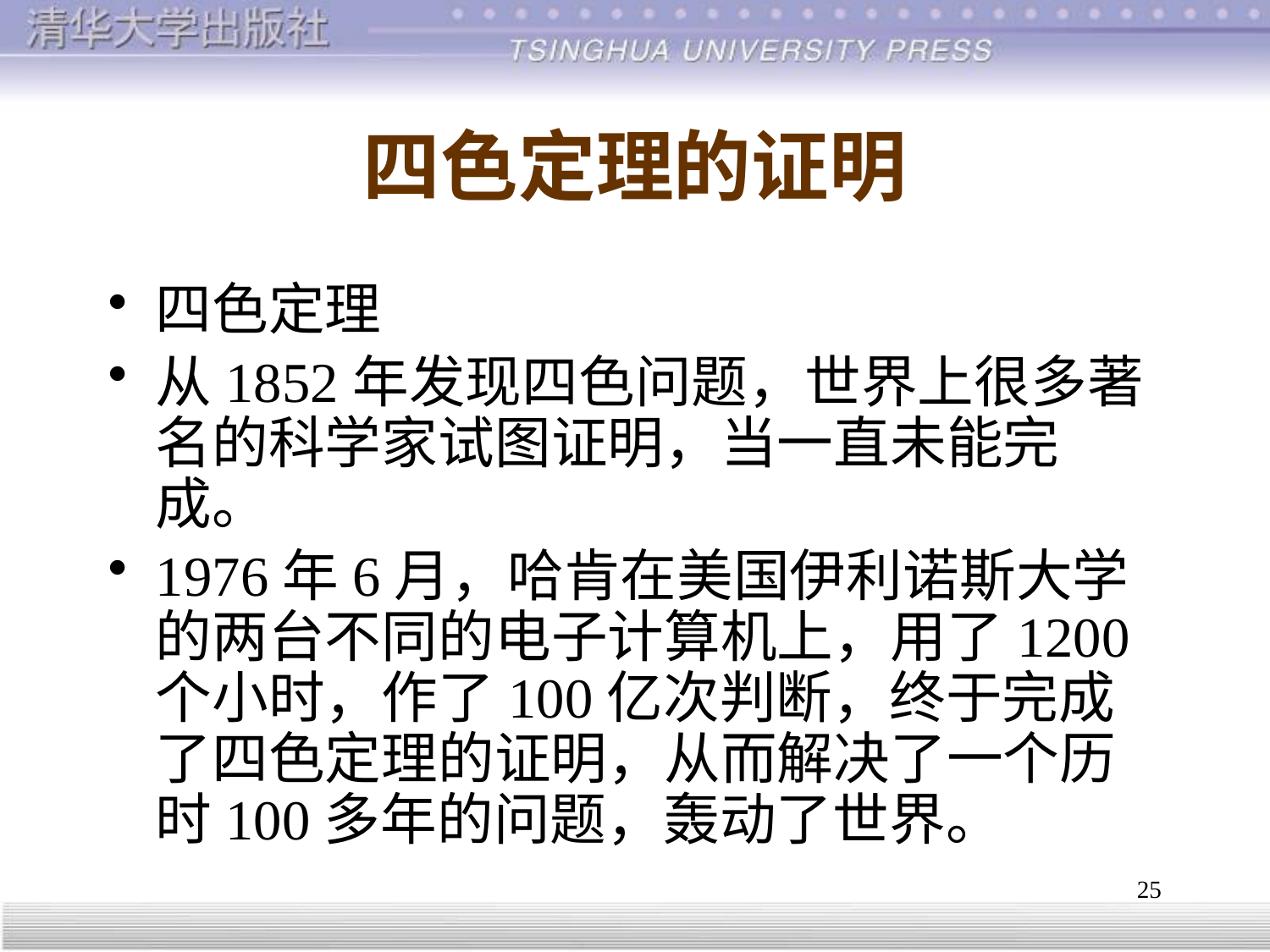

# 四色定理的证明
四色定理
从1852年发现四色问题，世界上很多著名的科学家试图证明，当一直未能完成。
1976年6月，哈肯在美国伊利诺斯大学的两台不同的电子计算机上，用了1200个小时，作了100亿次判断，终于完成了四色定理的证明，从而解决了一个历时100多年的问题，轰动了世界。
25